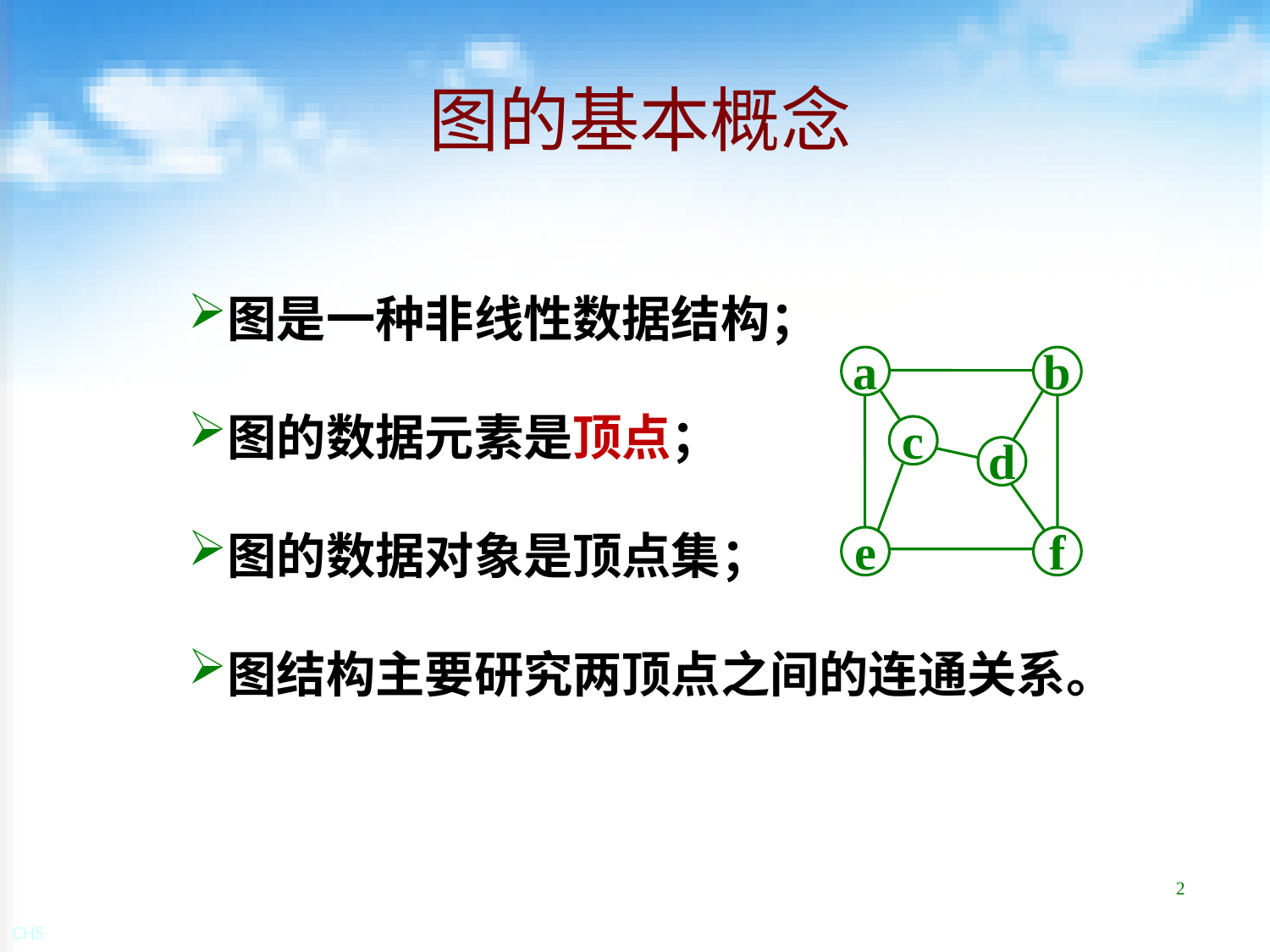

# 图的基本概念
图是一种非线性数据结构；
图的数据元素是顶点；
图的数据对象是顶点集；
图结构主要研究两顶点之间的连通关系。
a
b

c
d

e
f

2